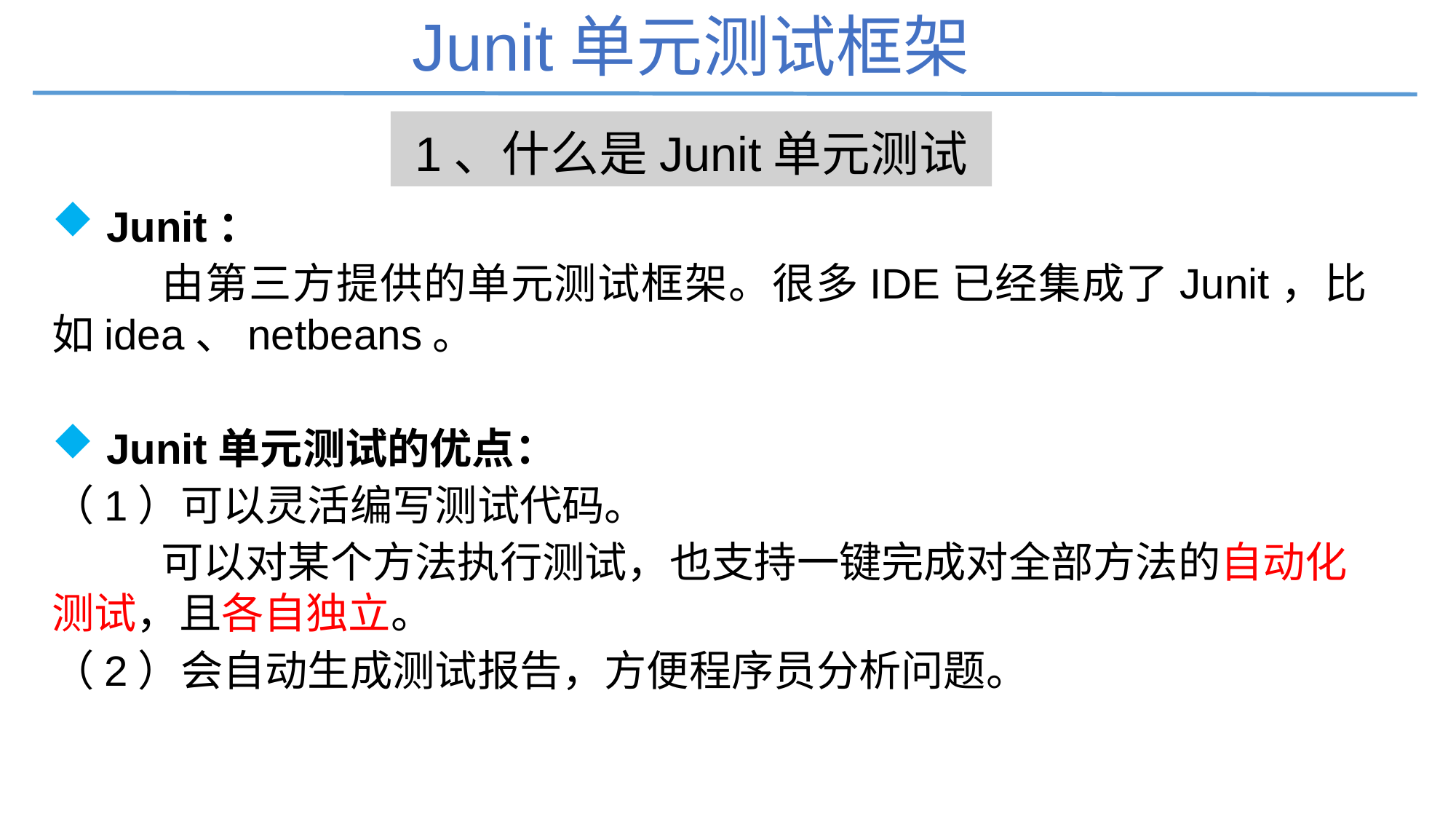

# Junit单元测试框架
1、什么是Junit单元测试
Junit：
	由第三方提供的单元测试框架。很多IDE已经集成了Junit，比如idea、netbeans。

Junit单元测试的优点：
（1）可以灵活编写测试代码。
	可以对某个方法执行测试，也支持一键完成对全部方法的自动化测试，且各自独立。
（2）会自动生成测试报告，方便程序员分析问题。